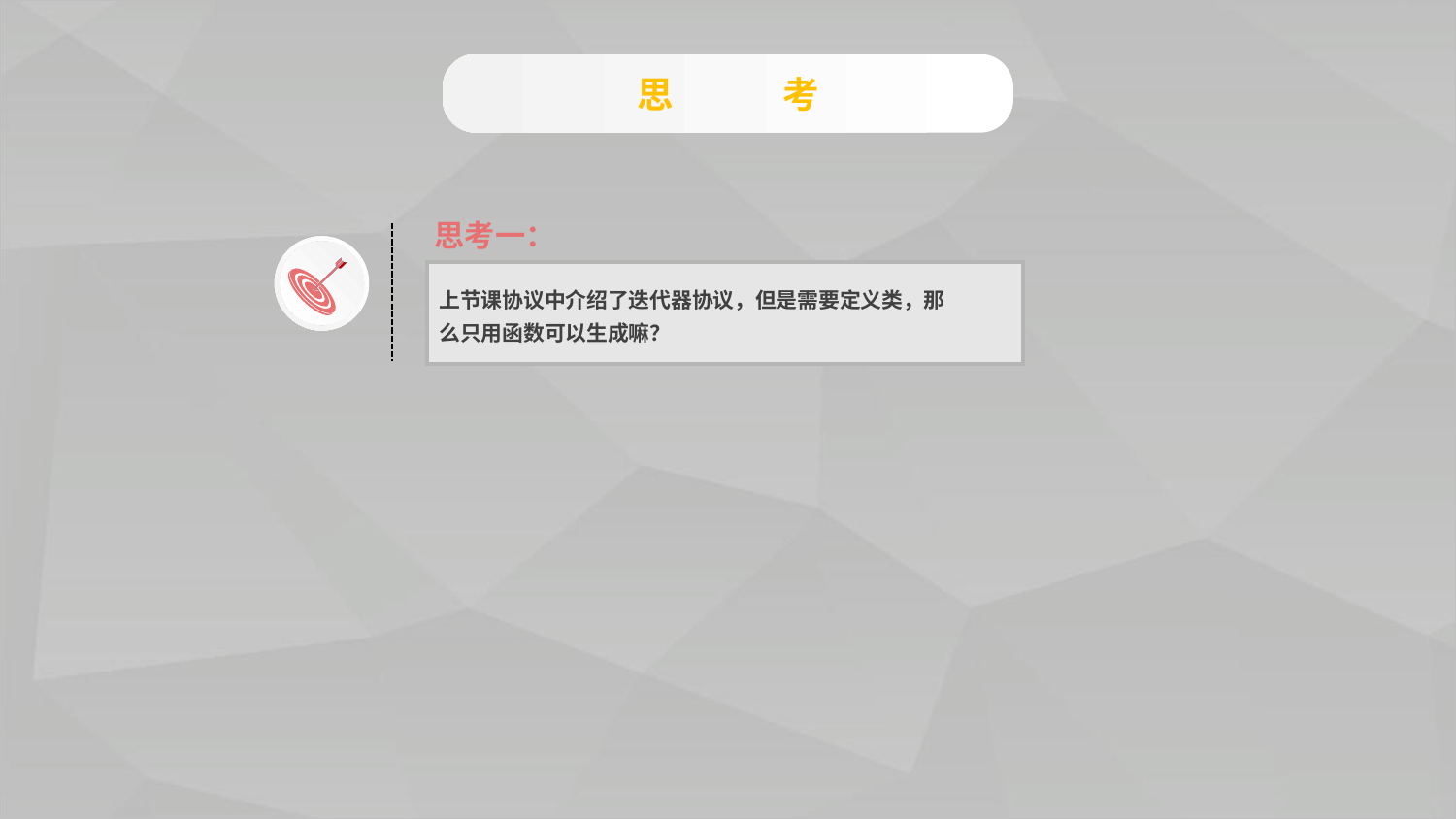

思	考
思考一：

上节课协议中介绍了迭代器协议，但是需要定义类，那么只用函数可以生成嘛？